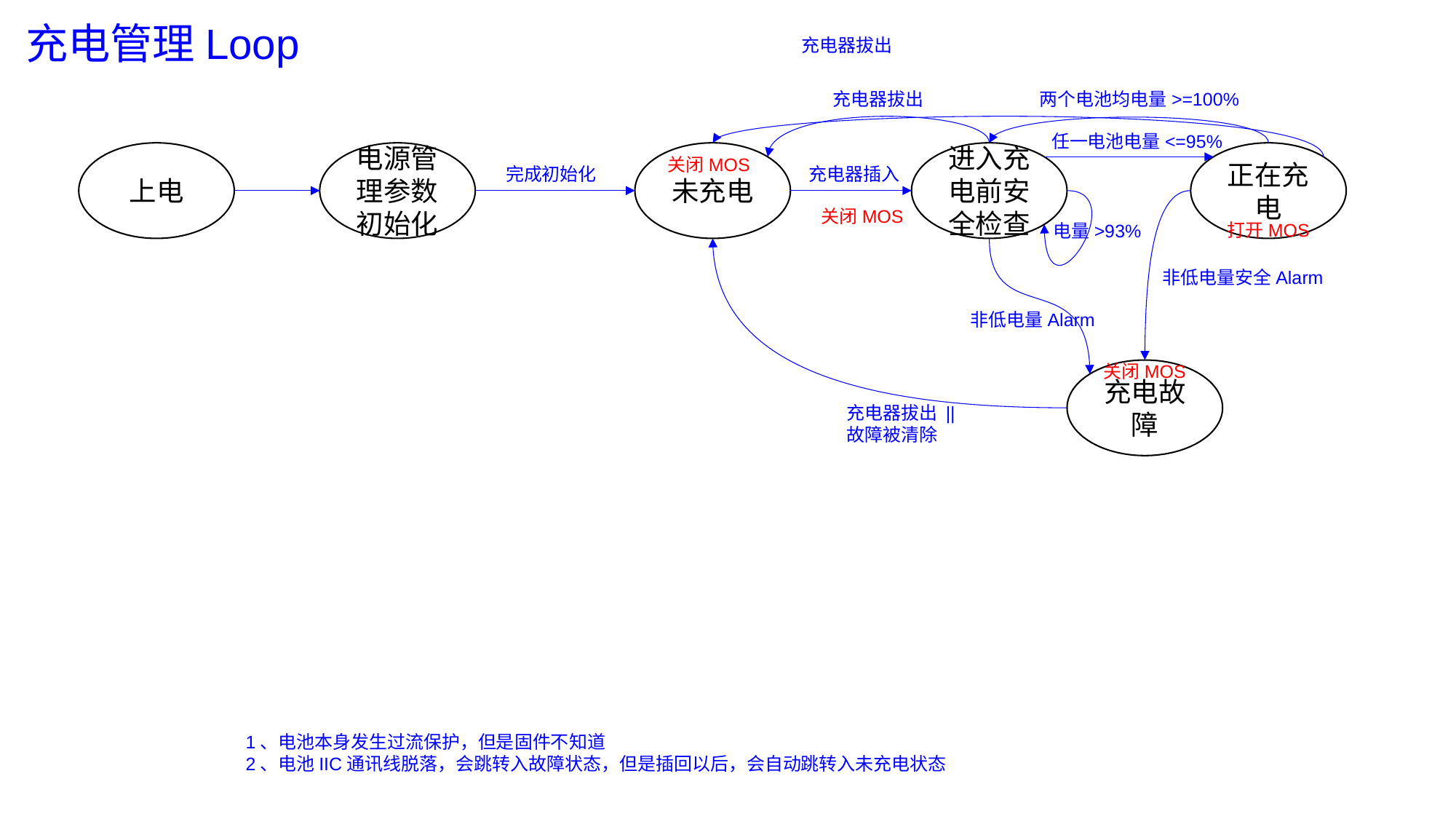

充电管理Loop
充电器拔出
两个电池均电量>=100%
充电器拔出
任一电池电量<=95%
上电
电源管理参数初始化
未充电
进入充电前安全检查
正在充电
关闭MOS
完成初始化
充电器插入
关闭MOS
打开MOS
电量>93%
非低电量安全Alarm
非低电量Alarm
关闭MOS
充电故障
充电器拔出 ||
故障被清除
1、电池本身发生过流保护，但是固件不知道
2、电池IIC通讯线脱落，会跳转入故障状态，但是插回以后，会自动跳转入未充电状态